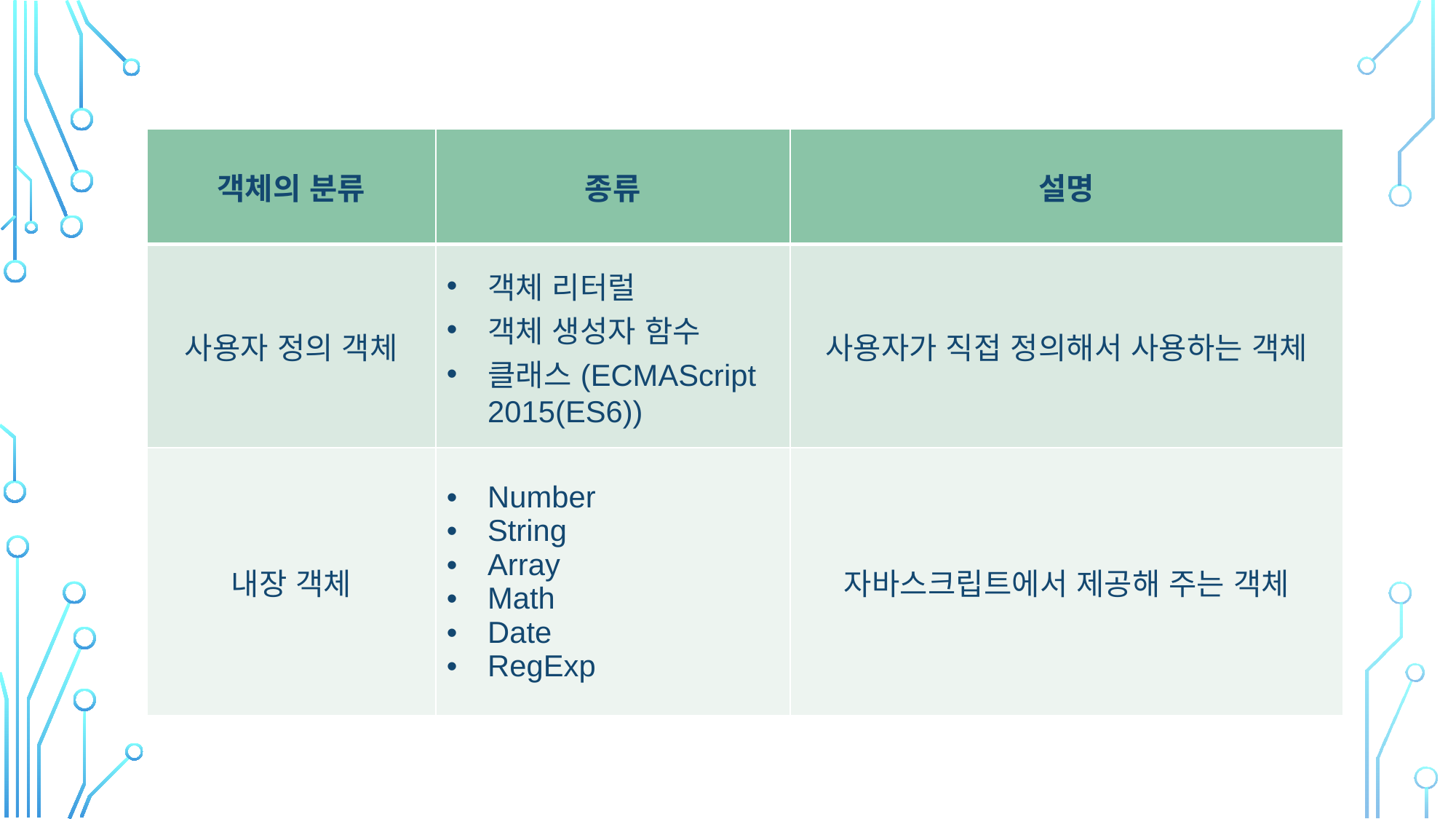

| 객체의 분류 | 종류 | 설명 |
| --- | --- | --- |
| 사용자 정의 객체 | 객체 리터럴 객체 생성자 함수 클래스(ECMAScript 2015(ES6)) | 사용자가 직접 정의해서 사용하는 객체 |
| 내장 객체 | Number String Array Math Date RegExp | 자바스크립트에서 제공해 주는 객체 |